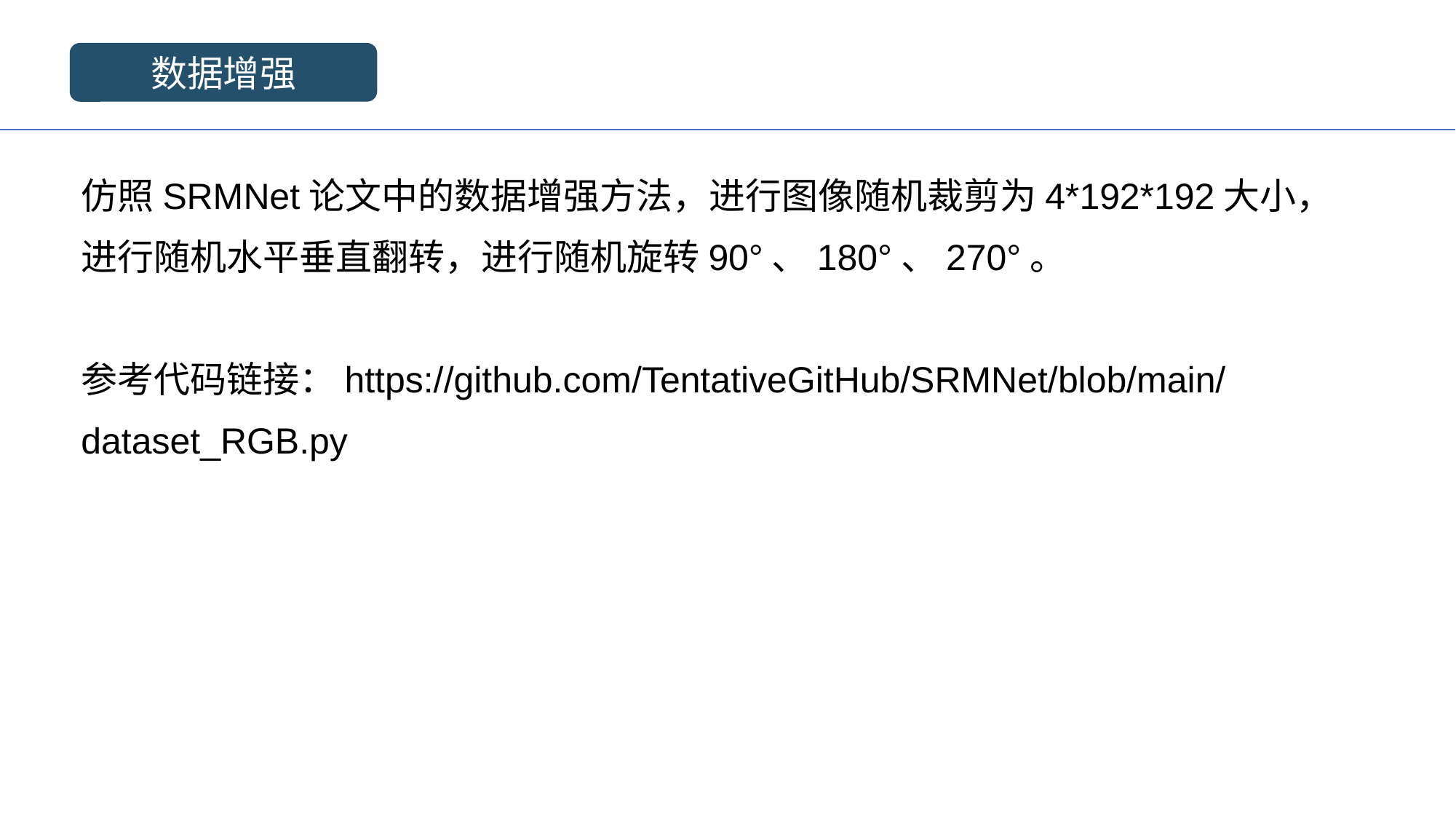

数据增强
仿照SRMNet论文中的数据增强方法，进行图像随机裁剪为4*192*192大小，进行随机水平垂直翻转，进行随机旋转90°、180°、270°。

参考代码链接：https://github.com/TentativeGitHub/SRMNet/blob/main/dataset_RGB.py
5